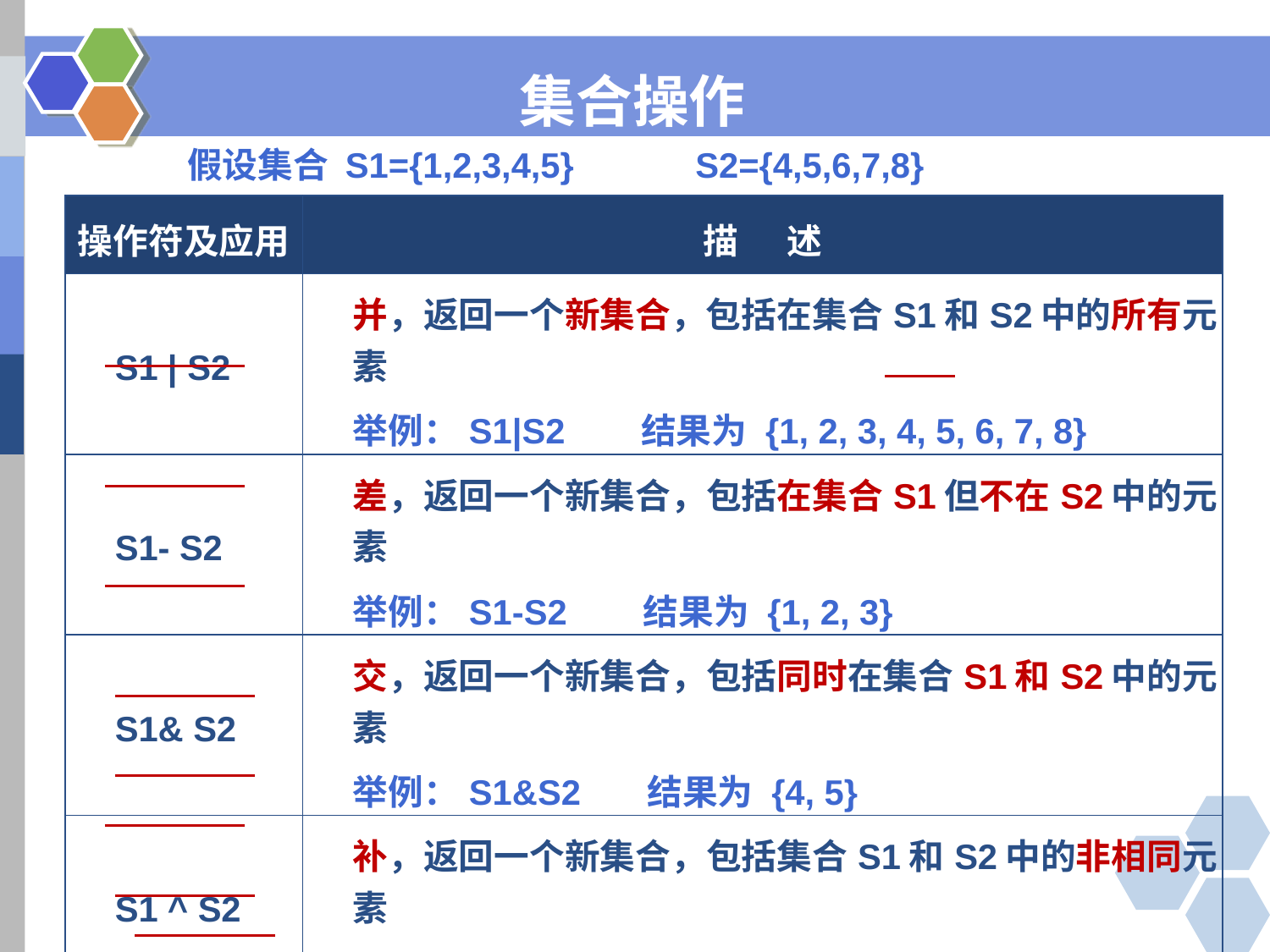

集合操作
假设集合 S1={1,2,3,4,5} 	S2={4,5,6,7,8}
| 操作符及应用 | 描 述 |
| --- | --- |
| S1 | S2 | 并，返回一个新集合，包括在集合S1和S2中的所有元素 举例：S1|S2 结果为 {1, 2, 3, 4, 5, 6, 7, 8} |
| S1- S2 | 差，返回一个新集合，包括在集合S1但不在S2中的元素 举例：S1-S2 结果为 {1, 2, 3} |
| S1& S2 | 交，返回一个新集合，包括同时在集合S1和S2中的元素 举例：S1&S2 结果为 {4, 5} |
| S1 ^ S2 | 补，返回一个新集合，包括集合S1和S2中的非相同元素 举例：S1^S2 结果为 {1, 2, 3, 6, 7, 8} |
| S1<=S2 或S1< S2 | 返回True/False，判断S1和S2的子集关系 举例：S1<=S2 结果为 False |
| S1>= S2 或 S1>S2 | 返回True/False，判断S1和S2的包含关系 举例：S1>= S2 结果为 False |